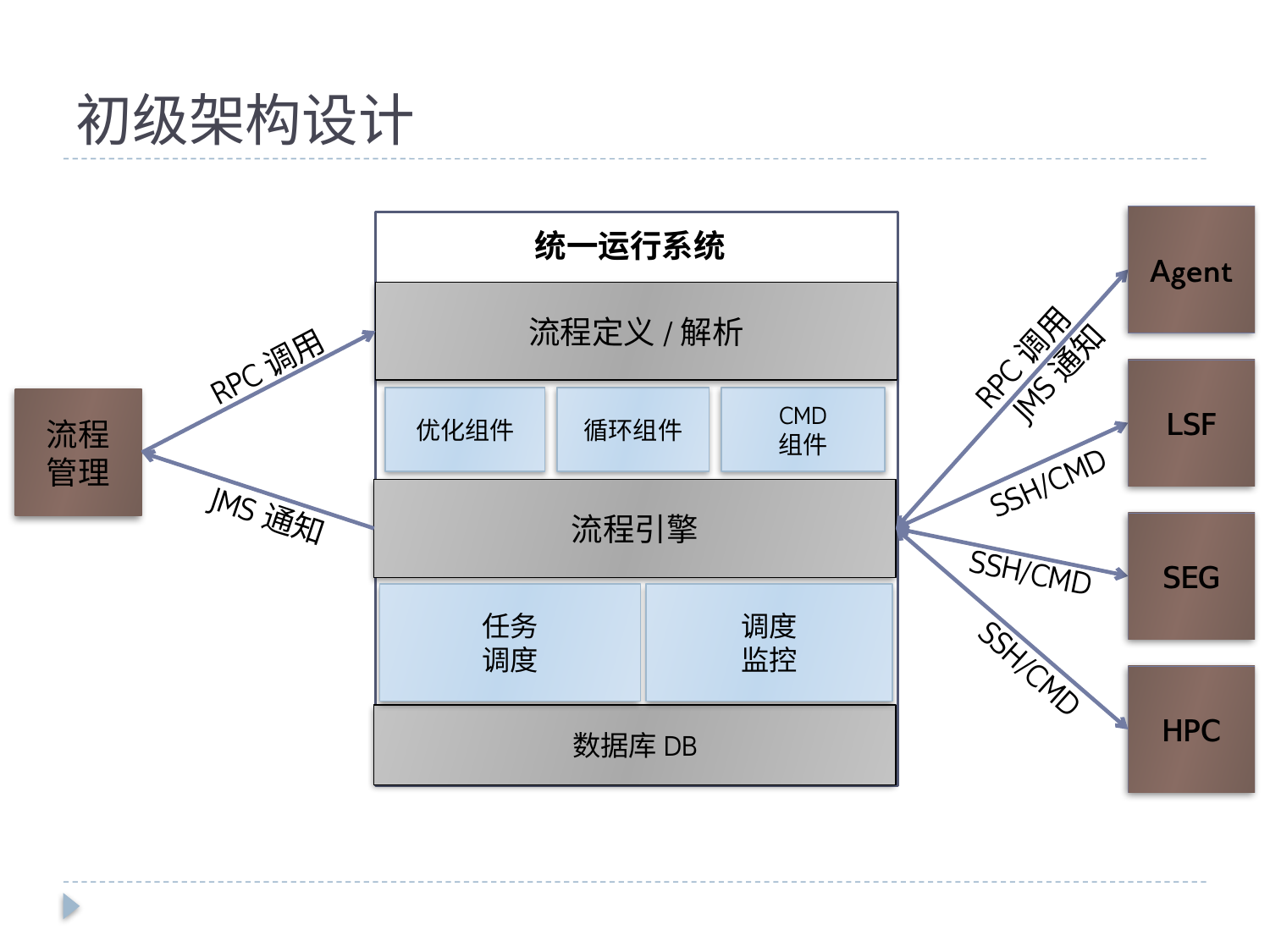

# 初级架构设计
统一运行系统
Agent
LSF
SEG
HPC

流程定义/解析
RPC调用
RPC调用
JMS通知
CMD
组件
优化组件
循环组件
流程
管理
SSH/CMD
流程引擎
JMS通知
SSH/CMD
任务
调度
调度
监控
SSH/CMD
数据库DB